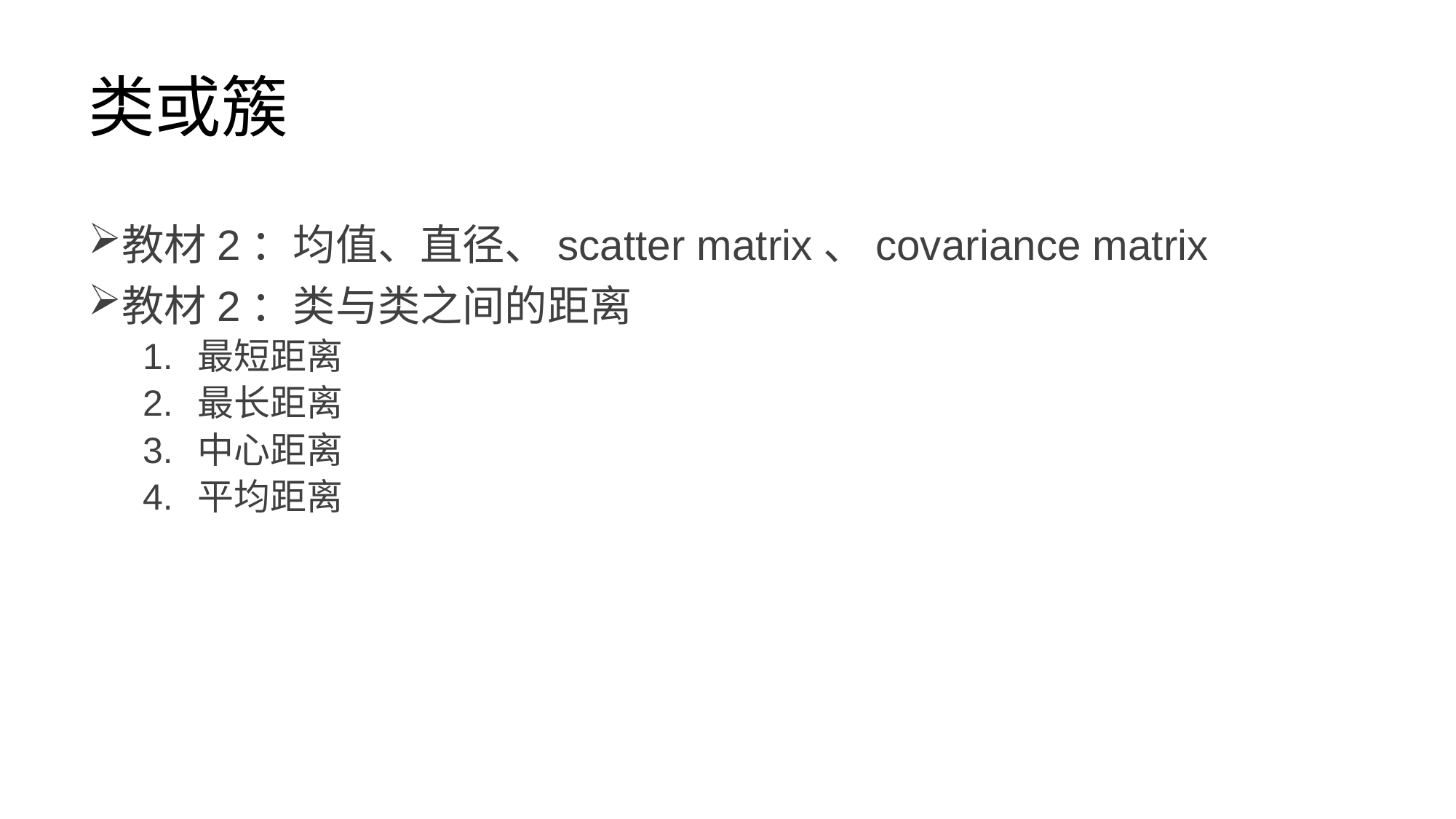

# 类或簇
教材2：均值、直径、scatter matrix、covariance matrix
教材2：类与类之间的距离
最短距离
最长距离
中心距离
平均距离